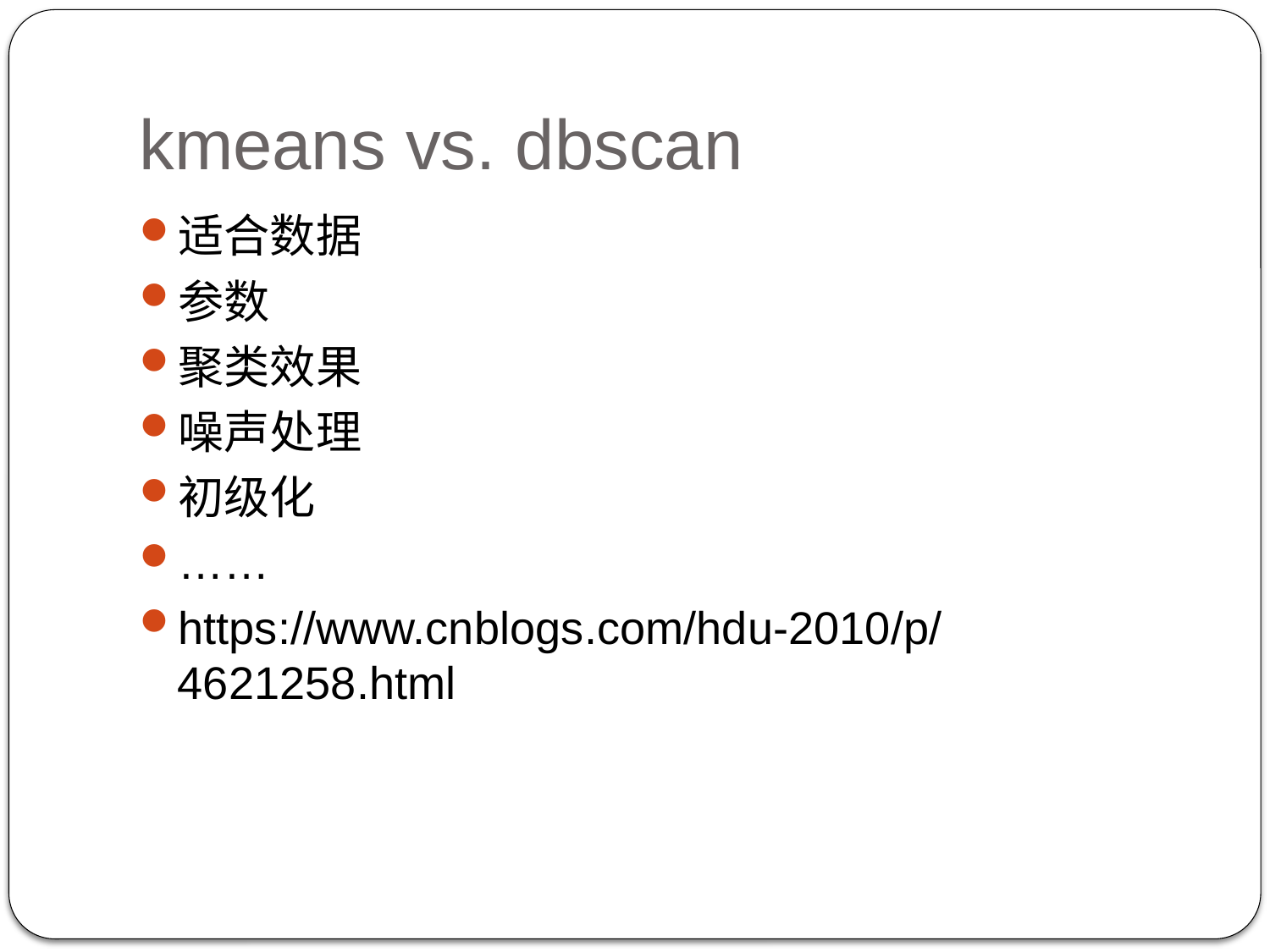

# kmeans vs. dbscan
适合数据
参数
聚类效果
噪声处理
初级化
……
https://www.cnblogs.com/hdu-2010/p/4621258.html